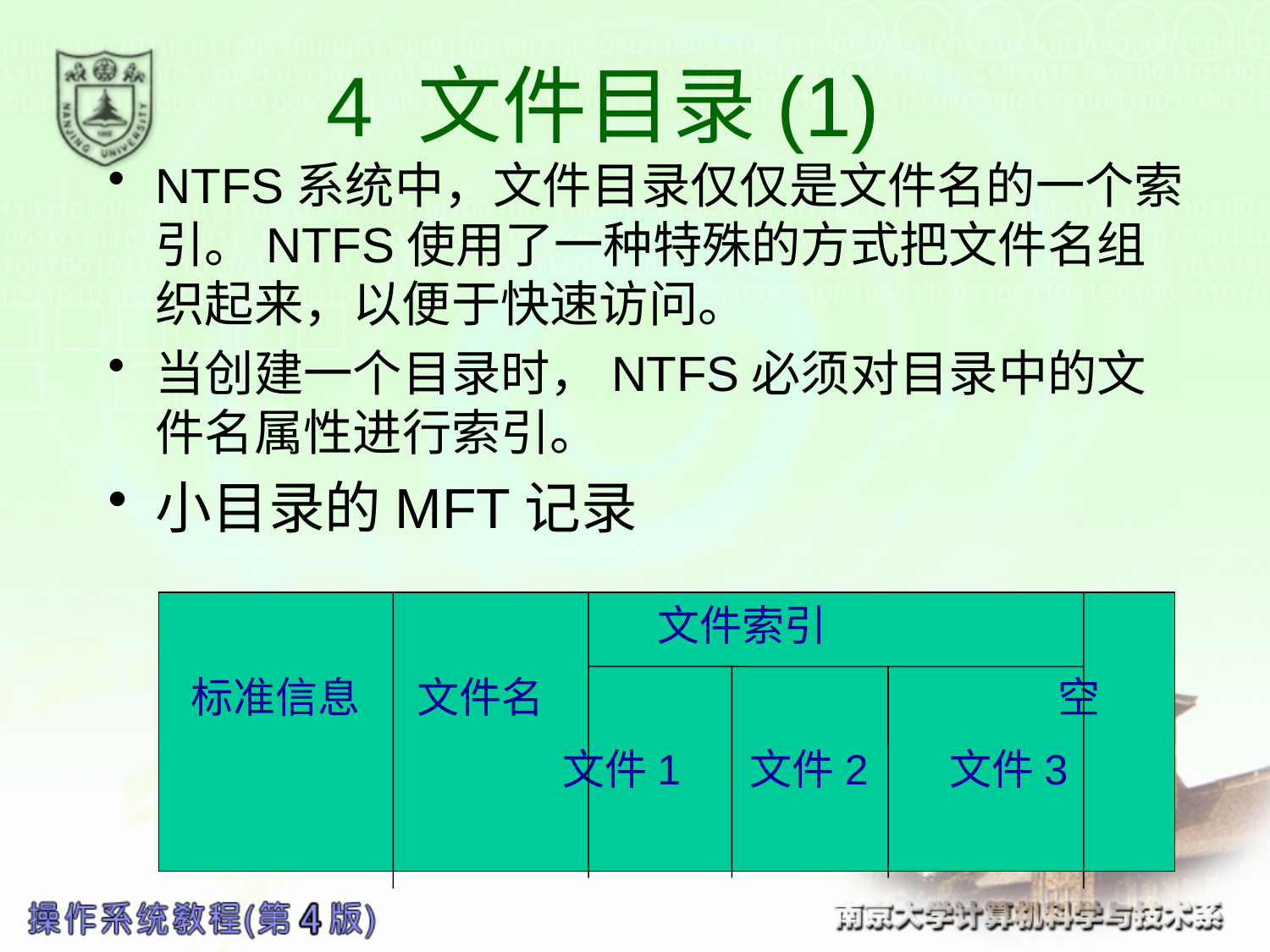

# 4 文件目录(1)
NTFS系统中，文件目录仅仅是文件名的一个索引。NTFS使用了一种特殊的方式把文件名组织起来，以便于快速访问。
当创建一个目录时，NTFS必须对目录中的文件名属性进行索引。
小目录的MFT记录

                                                  文件索引
 标准信息      文件名                                                      空
                                        文件1     文件2      文件3